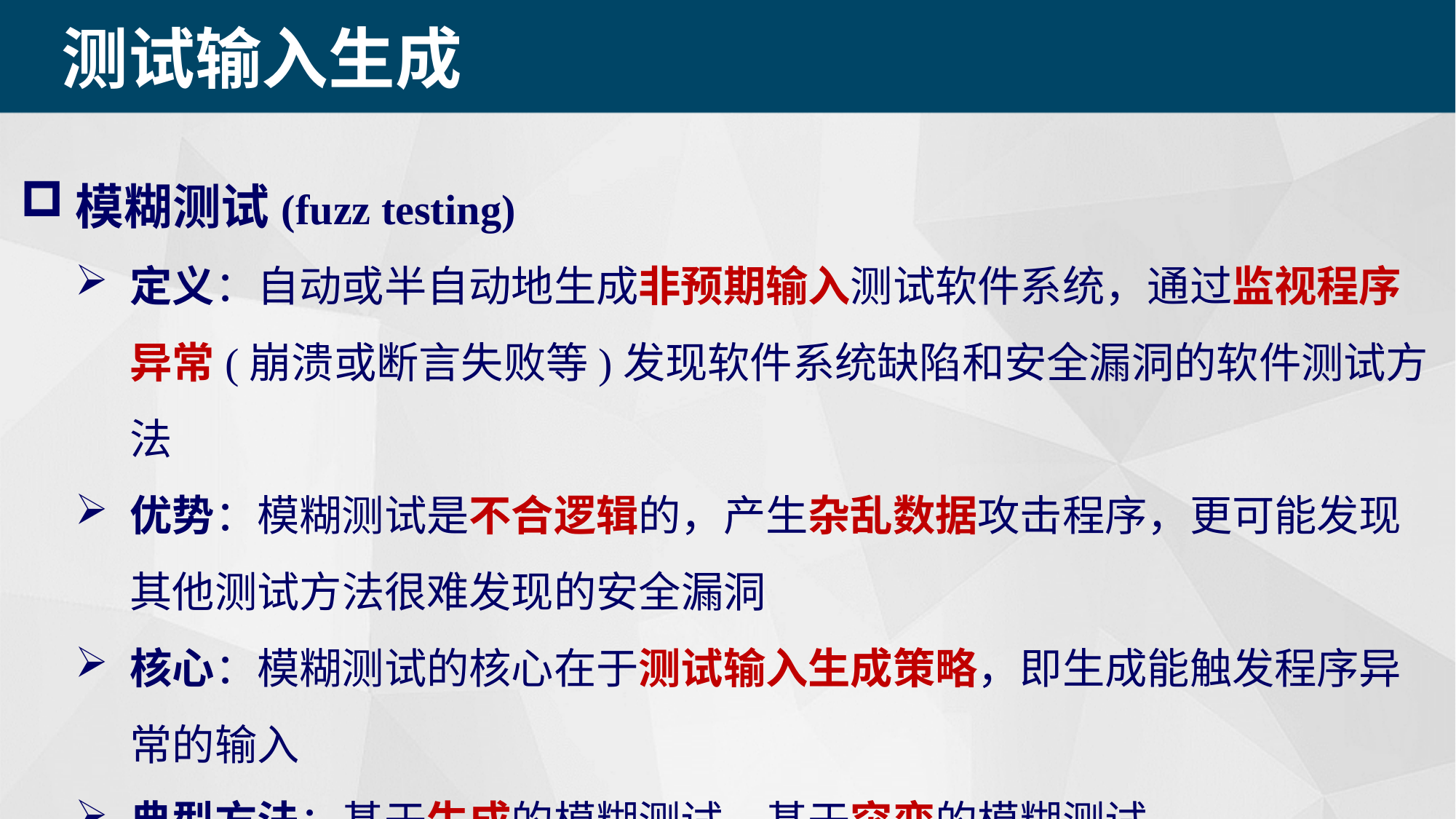

测试输入生成
模糊测试(fuzz testing)
定义：自动或半自动地生成非预期输入测试软件系统，通过监视程序异常(崩溃或断言失败等)发现软件系统缺陷和安全漏洞的软件测试方法
优势：模糊测试是不合逻辑的，产生杂乱数据攻击程序，更可能发现其他测试方法很难发现的安全漏洞
核心：模糊测试的核心在于测试输入生成策略，即生成能触发程序异常的输入
典型方法：基于生成的模糊测试，基于突变的模糊测试